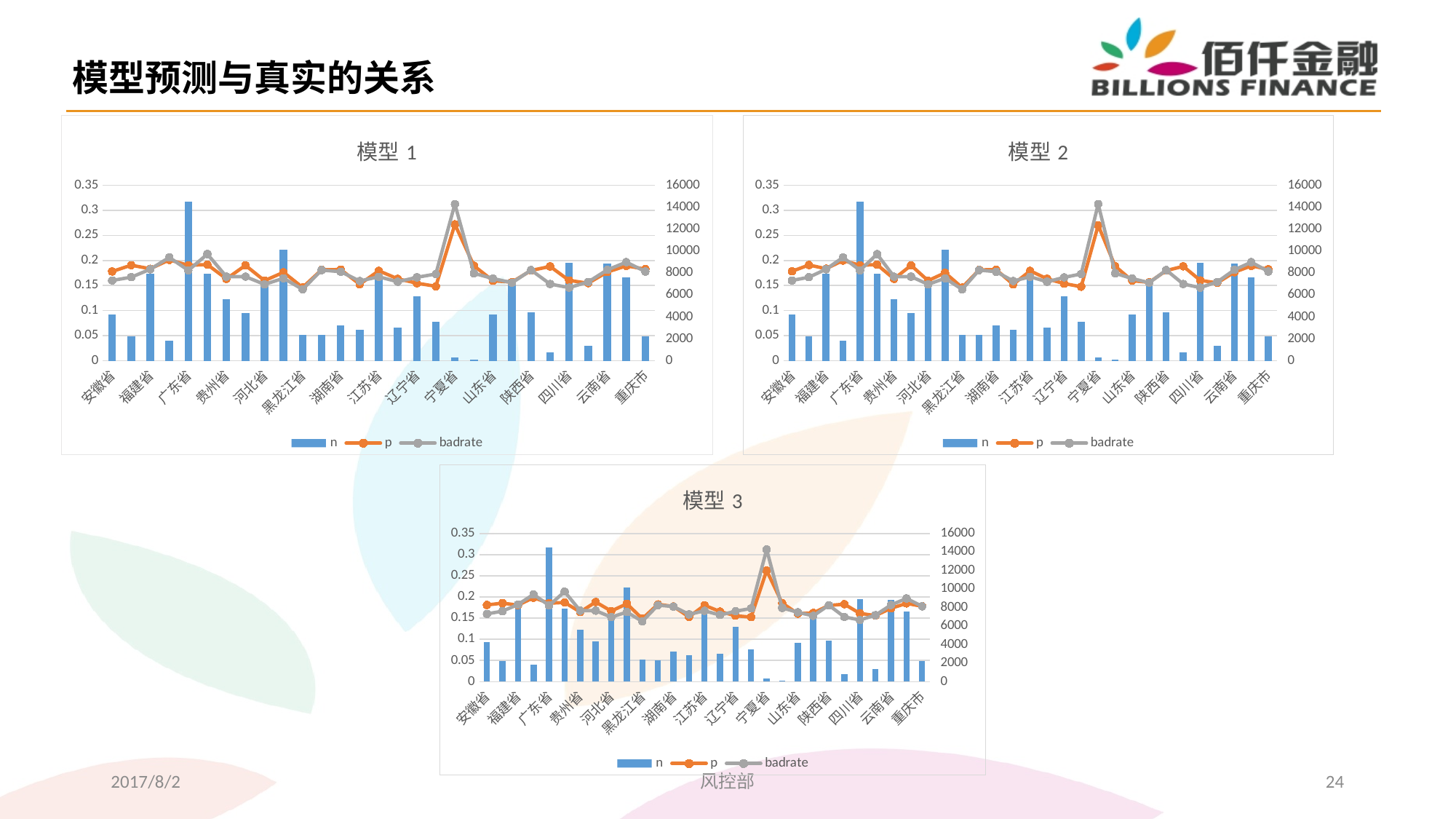

模型预测与真实的关系

### Chart: 模型1

| Category | n | p | badrate |
|---|---|---|---|
| 安徽省 | 4245.0 | 0.1781 | 0.16019 |
| 北京市 | 2208.0 | 0.19055 | 0.16667 |
| 福建省 | 7924.0 | 0.18352 | 0.18248 |
| 甘肃省 | 1843.0 | 0.20115 | 0.20619 |
| 广东省 | 14487.0 | 0.19035 | 0.18023 |
| 广西省 | 7914.0 | 0.19187 | 0.21266 |
| 贵州省 | 5626.0 | 0.16328 | 0.16779 |
| 海南省 | 4332.0 | 0.19032 | 0.16782 |
| 河北省 | 6723.0 | 0.15982 | 0.15246 |
| 河南省 | 10151.0 | 0.17645 | 0.16452 |
| 黑龙江省 | 2389.0 | 0.14612 | 0.14232 |
| 湖北省 | 2328.0 | 0.18138 | 0.18084 |
| 湖南省 | 3232.0 | 0.18198 | 0.1776 |
| 吉林省 | 2835.0 | 0.1526 | 0.15908 |
| 江苏省 | 7774.0 | 0.17945 | 0.16748 |
| 江西省 | 3002.0 | 0.16345 | 0.15756 |
| 辽宁省 | 5907.0 | 0.15469 | 0.16641 |
| 内蒙古自治区 | 3524.0 | 0.14847 | 0.1731 |
| 宁夏省 | 336.0 | 0.27208 | 0.3125 |
| 青海省 | 86.0 | 0.1894 | 0.17442 |
| 山东省 | 4232.0 | 0.15952 | 0.16399 |
| 山西省 | 7410.0 | 0.15698 | 0.1556 |
| 陕西省 | 4412.0 | 0.18013 | 0.18087 |
| 上海市 | 784.0 | 0.18805 | 0.15306 |
| 四川省 | 8902.0 | 0.16023 | 0.14581 |
| 天津市 | 1393.0 | 0.15472 | 0.15721 |
| 云南省 | 8832.0 | 0.17693 | 0.18127 |
| 浙江省 | 7607.0 | 0.18926 | 0.19666 |
| 重庆市 | 2196.0 | 0.18277 | 0.17805 |

### Chart: 模型2

| Category | n | p | badrate |
|---|---|---|---|
| 安徽省 | 4245.0 | 0.17844 | 0.16019 |
| 北京市 | 2208.0 | 0.19095 | 0.16667 |
| 福建省 | 7924.0 | 0.18364 | 0.18248 |
| 甘肃省 | 1843.0 | 0.19991 | 0.20619 |
| 广东省 | 14487.0 | 0.19051 | 0.18023 |
| 广西省 | 7914.0 | 0.19175 | 0.21266 |
| 贵州省 | 5626.0 | 0.16332 | 0.16779 |
| 海南省 | 4332.0 | 0.19028 | 0.16782 |
| 河北省 | 6723.0 | 0.15979 | 0.15246 |
| 河南省 | 10151.0 | 0.17544 | 0.16452 |
| 黑龙江省 | 2389.0 | 0.14593 | 0.14232 |
| 湖北省 | 2328.0 | 0.18126 | 0.18084 |
| 湖南省 | 3232.0 | 0.18174 | 0.1776 |
| 吉林省 | 2835.0 | 0.15237 | 0.15908 |
| 江苏省 | 7774.0 | 0.17931 | 0.16748 |
| 江西省 | 3002.0 | 0.16341 | 0.15756 |
| 辽宁省 | 5907.0 | 0.15397 | 0.16641 |
| 内蒙古自治区 | 3524.0 | 0.14763 | 0.1731 |
| 宁夏省 | 336.0 | 0.27018 | 0.3125 |
| 青海省 | 86.0 | 0.1884 | 0.17442 |
| 山东省 | 4232.0 | 0.1596 | 0.16399 |
| 山西省 | 7410.0 | 0.15647 | 0.1556 |
| 陕西省 | 4412.0 | 0.17991 | 0.18087 |
| 上海市 | 784.0 | 0.18831 | 0.15306 |
| 四川省 | 8902.0 | 0.16027 | 0.14581 |
| 天津市 | 1393.0 | 0.1553 | 0.15721 |
| 云南省 | 8832.0 | 0.17669 | 0.18127 |
| 浙江省 | 7607.0 | 0.18929 | 0.19666 |
| 重庆市 | 2196.0 | 0.1824 | 0.17805 |

### Chart: 模型3

| Category | n | p | badrate |
|---|---|---|---|
| 安徽省 | 4245.0 | 0.18134 | 0.16019 |
| 北京市 | 2208.0 | 0.18564 | 0.16667 |
| 福建省 | 7924.0 | 0.18093 | 0.18248 |
| 甘肃省 | 1843.0 | 0.19852 | 0.20619 |
| 广东省 | 14487.0 | 0.18543 | 0.18023 |
| 广西省 | 7914.0 | 0.18721 | 0.21266 |
| 贵州省 | 5626.0 | 0.16467 | 0.16779 |
| 海南省 | 4332.0 | 0.18829 | 0.16782 |
| 河北省 | 6723.0 | 0.16695 | 0.15246 |
| 河南省 | 10151.0 | 0.18411 | 0.16452 |
| 黑龙江省 | 2389.0 | 0.14886 | 0.14232 |
| 湖北省 | 2328.0 | 0.18272 | 0.18084 |
| 湖南省 | 3232.0 | 0.17777 | 0.1776 |
| 吉林省 | 2835.0 | 0.15311 | 0.15908 |
| 江苏省 | 7774.0 | 0.18052 | 0.16748 |
| 江西省 | 3002.0 | 0.1658 | 0.15756 |
| 辽宁省 | 5907.0 | 0.15587 | 0.16641 |
| 内蒙古自治区 | 3524.0 | 0.15247 | 0.1731 |
| 宁夏省 | 336.0 | 0.26275 | 0.3125 |
| 青海省 | 86.0 | 0.18578 | 0.17442 |
| 山东省 | 4232.0 | 0.16086 | 0.16399 |
| 山西省 | 7410.0 | 0.16253 | 0.1556 |
| 陕西省 | 4412.0 | 0.1801 | 0.18087 |
| 上海市 | 784.0 | 0.18315 | 0.15306 |
| 四川省 | 8902.0 | 0.16147 | 0.14581 |
| 天津市 | 1393.0 | 0.15619 | 0.15721 |
| 云南省 | 8832.0 | 0.17339 | 0.18127 |
| 浙江省 | 7607.0 | 0.18499 | 0.19666 |
| 重庆市 | 2196.0 | 0.17825 | 0.17805 |
2017/8/2
风控部
24